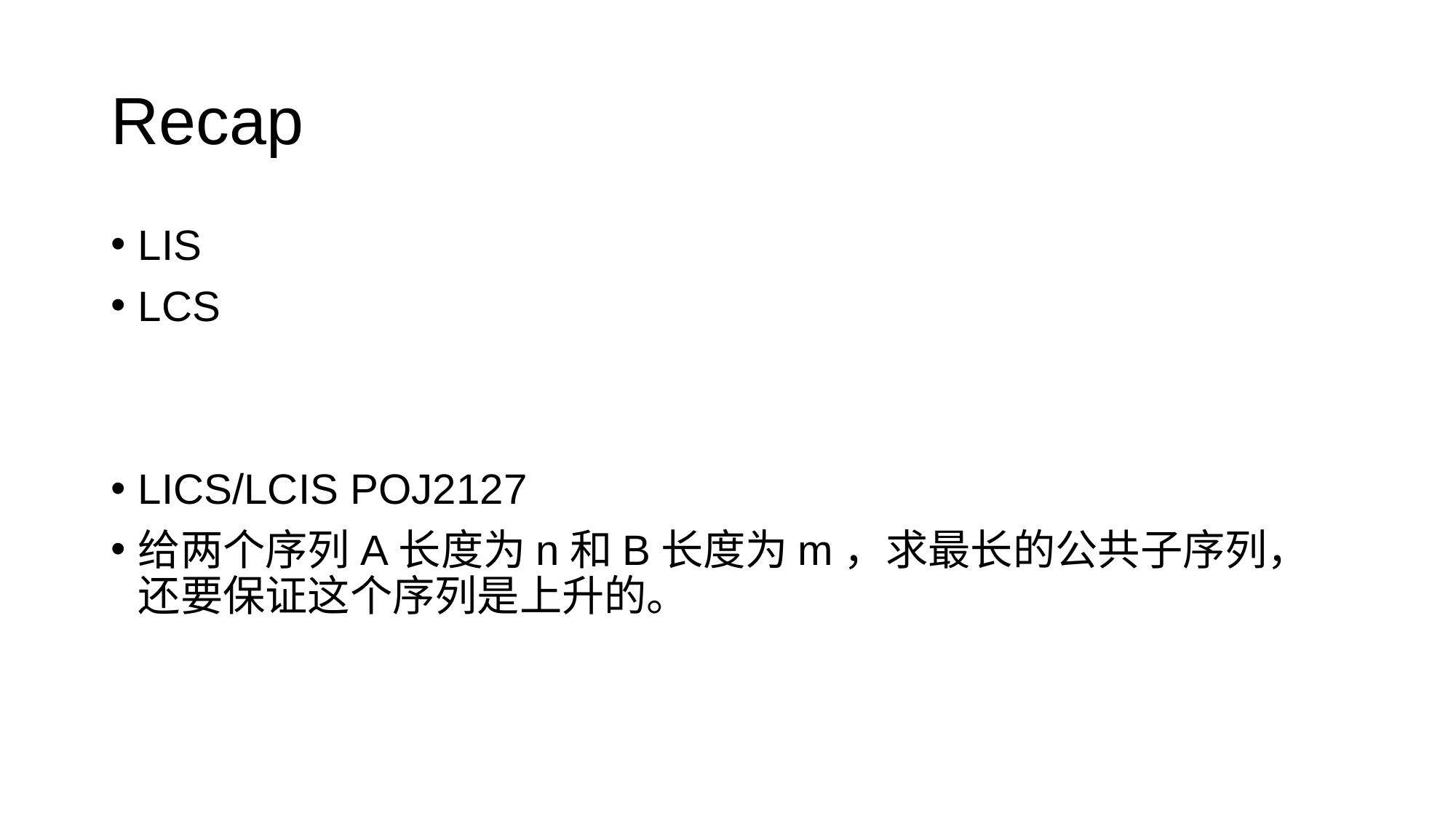

# Recap
LIS
LCS

LICS/LCIS POJ2127
给两个序列A长度为n和B长度为m，求最长的公共子序列，还要保证这个序列是上升的。